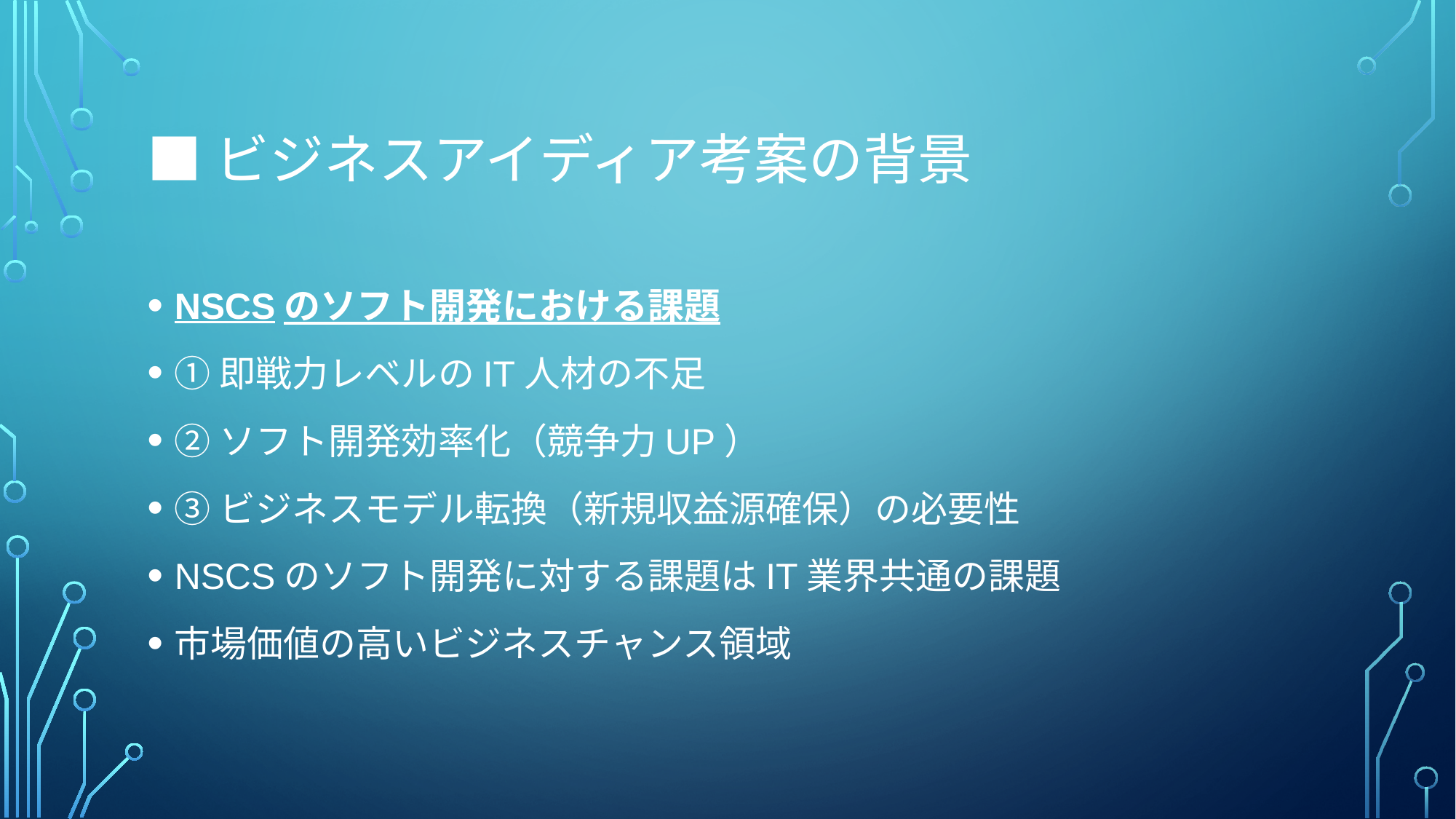

# ■ビジネスアイディア考案の背景
NSCSのソフト開発における課題
①即戦力レベルのIT人材の不足
②ソフト開発効率化（競争力UP）
③ビジネスモデル転換（新規収益源確保）の必要性
NSCSのソフト開発に対する課題はIT業界共通の課題
市場価値の高いビジネスチャンス領域